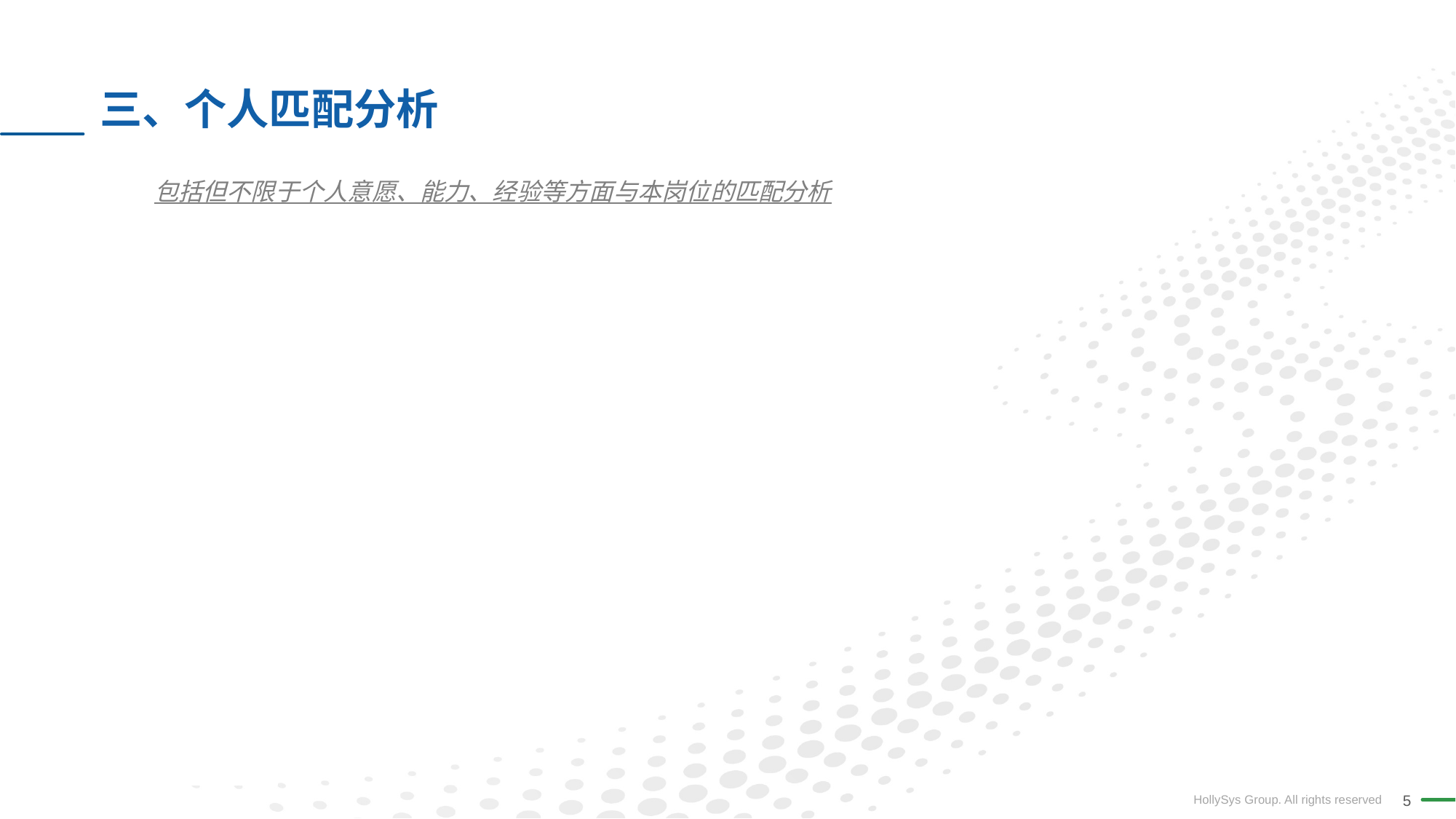

# 三、个人匹配分析
包括但不限于个人意愿、能力、经验等方面与本岗位的匹配分析